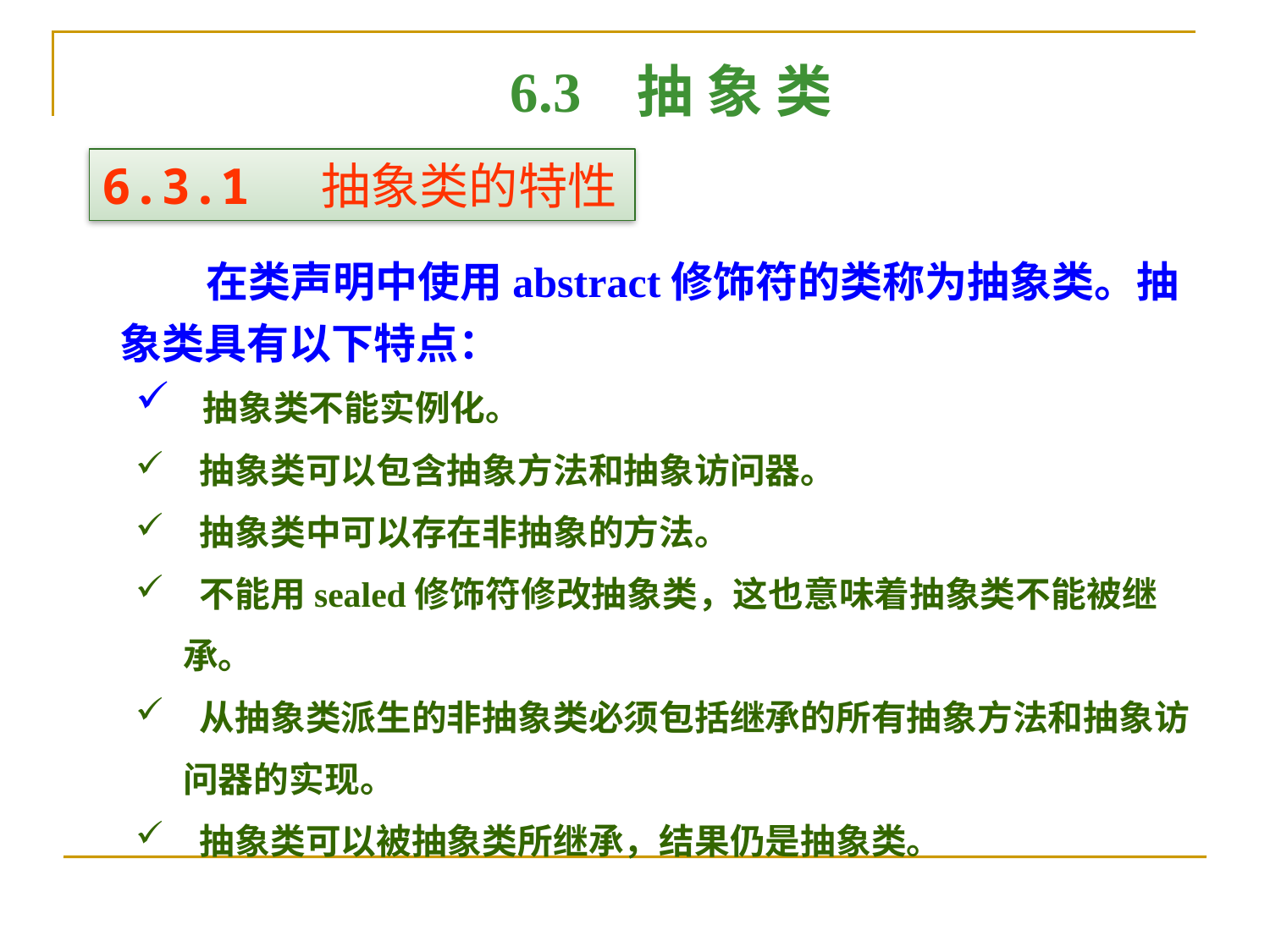

6.3   抽 象 类
6.3.1  抽象类的特性
             在类声明中使用abstract修饰符的类称为抽象类。抽象类具有以下特点：
 抽象类不能实例化。
 抽象类可以包含抽象方法和抽象访问器。
 抽象类中可以存在非抽象的方法。
 不能用sealed修饰符修改抽象类，这也意味着抽象类不能被继承。
 从抽象类派生的非抽象类必须包括继承的所有抽象方法和抽象访问器的实现。
 抽象类可以被抽象类所继承，结果仍是抽象类。